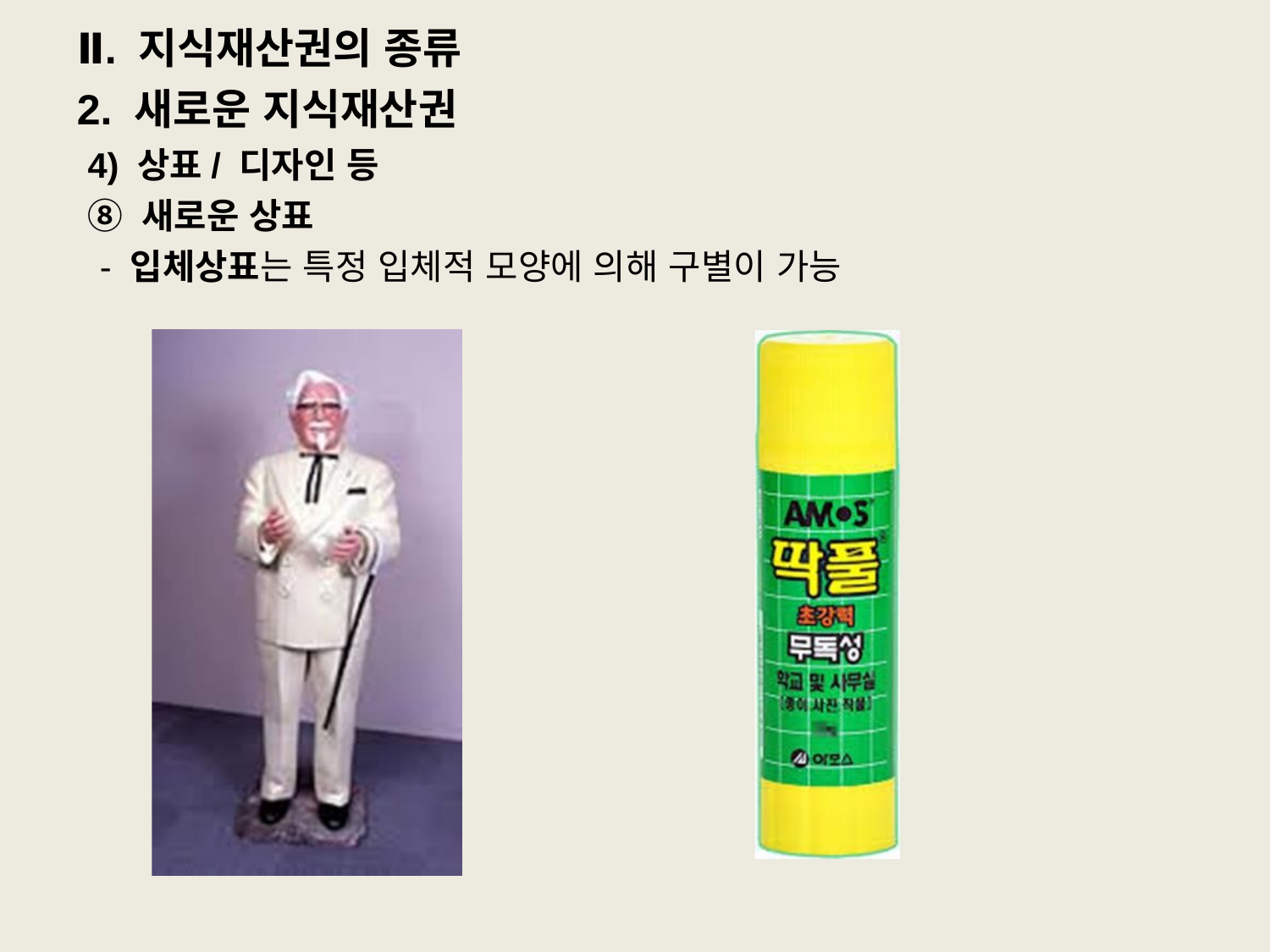

# Ⅱ. 지식재산권의 종류
2. 새로운 지식재산권
4) 상표/ 디자인 등
⑧ 새로운 상표
- 입체상표는 특정 입체적 모양에 의해 구별이 가능